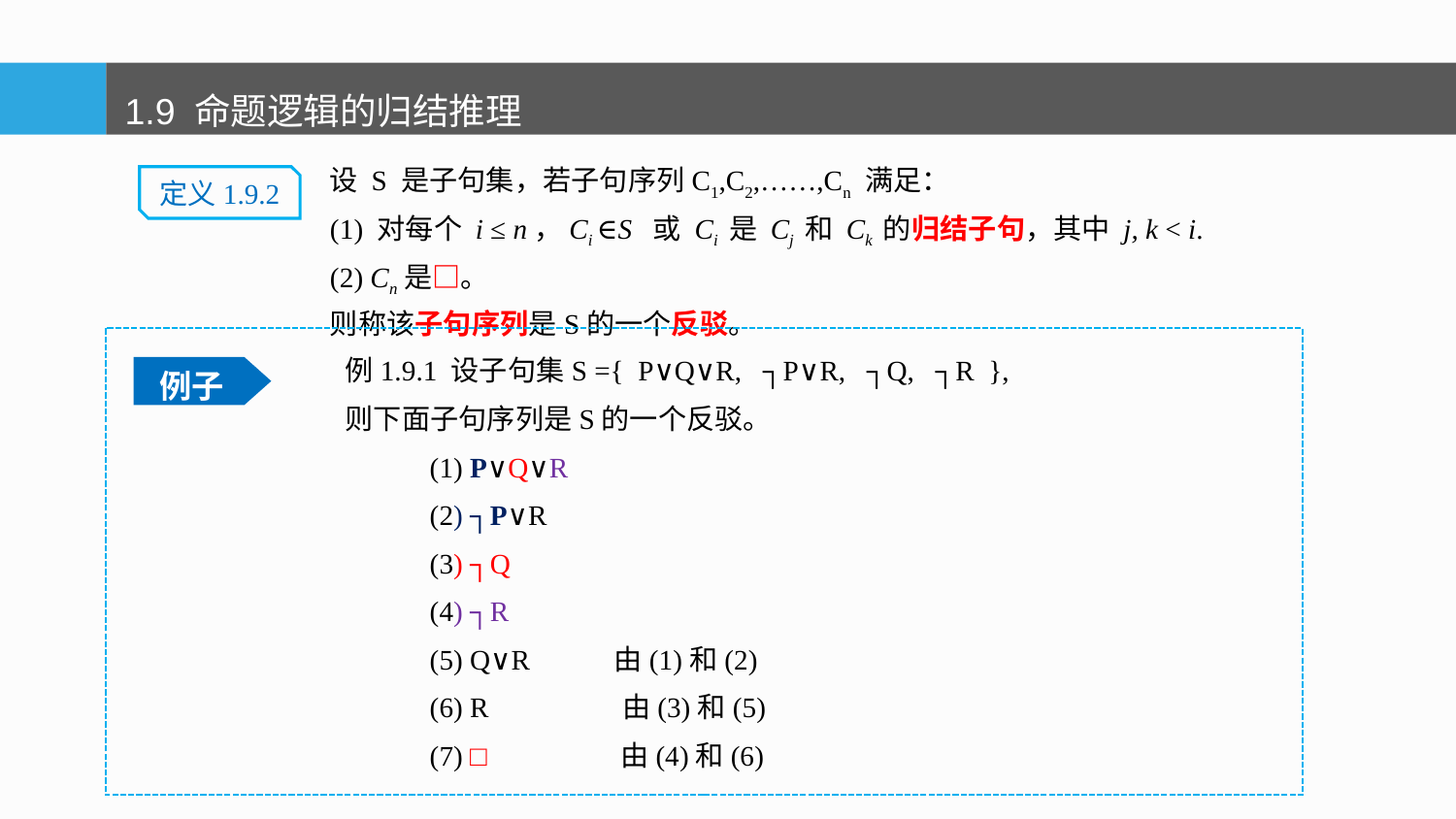

1.9 命题逻辑的归结推理

设 S 是子句集，若子句序列C1,C2,……,Cn 满足：
(1) 对每个 i ≤ n，Ci ∈S  或 Ci 是 Cj 和 Ck 的归结子句，其中 j, k < i.
(2) Cn是□。
则称该子句序列是S的一个反驳。
定义1.9.2

例1.9.1 设子句集S ={  P∨Q∨R,   ┐P∨R,   ┐Q,   ┐R  },
则下面子句序列是S的一个反驳。
            (1) P∨Q∨R
            (2) ┐P∨R
            (3) ┐Q
            (4) ┐R
            (5) Q∨R           由(1)和(2)
            (6) R                  由(3)和(5)
            (7) □                  由(4)和(6)
例子